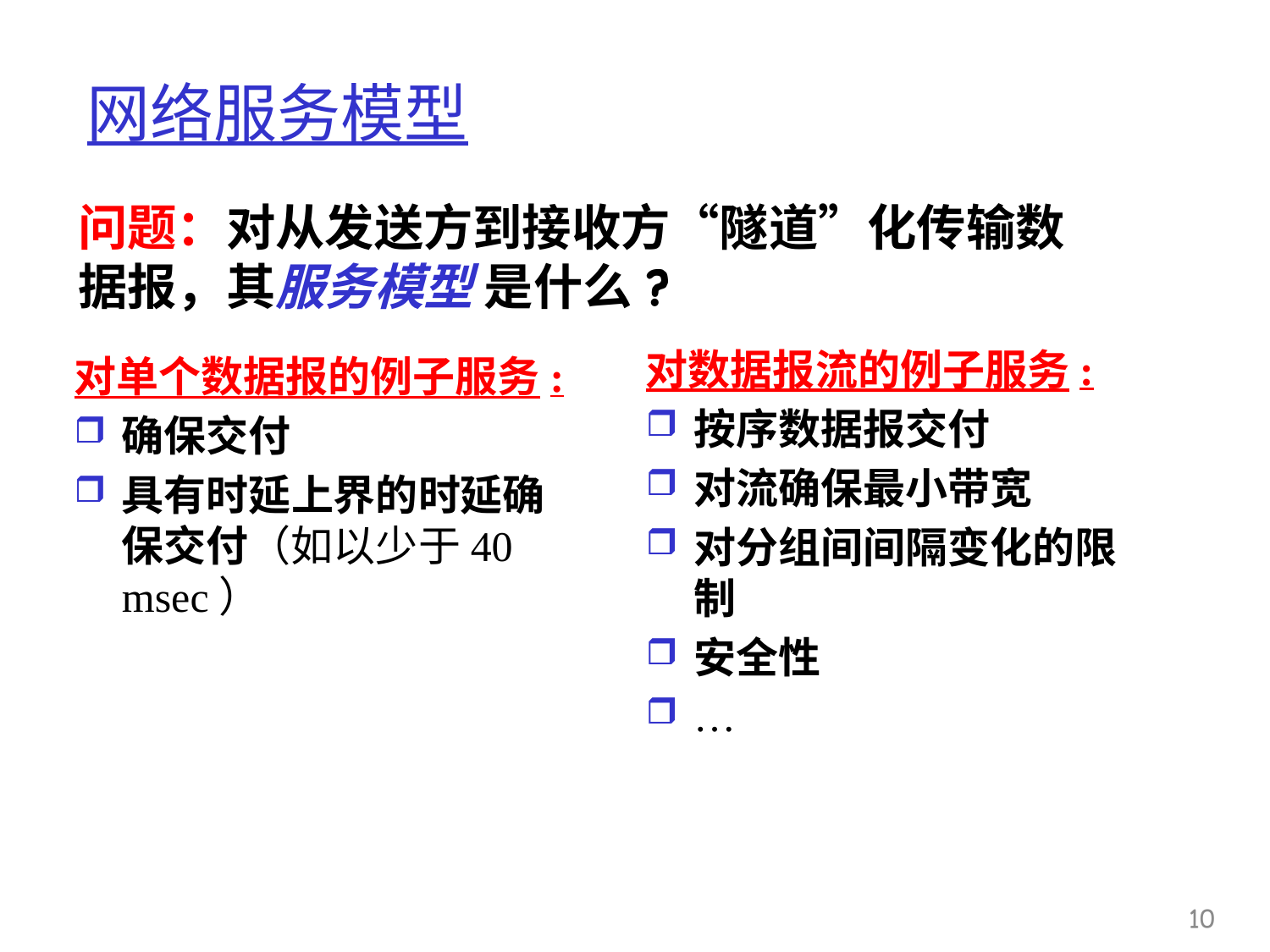

# 网络服务模型
问题：对从发送方到接收方“隧道”化传输数据报，其服务模型 是什么?
对数据报流的例子服务:
按序数据报交付
对流确保最小带宽
对分组间间隔变化的限制
安全性
…
对单个数据报的例子服务:
确保交付
具有时延上界的时延确保交付（如以少于40 msec）
10